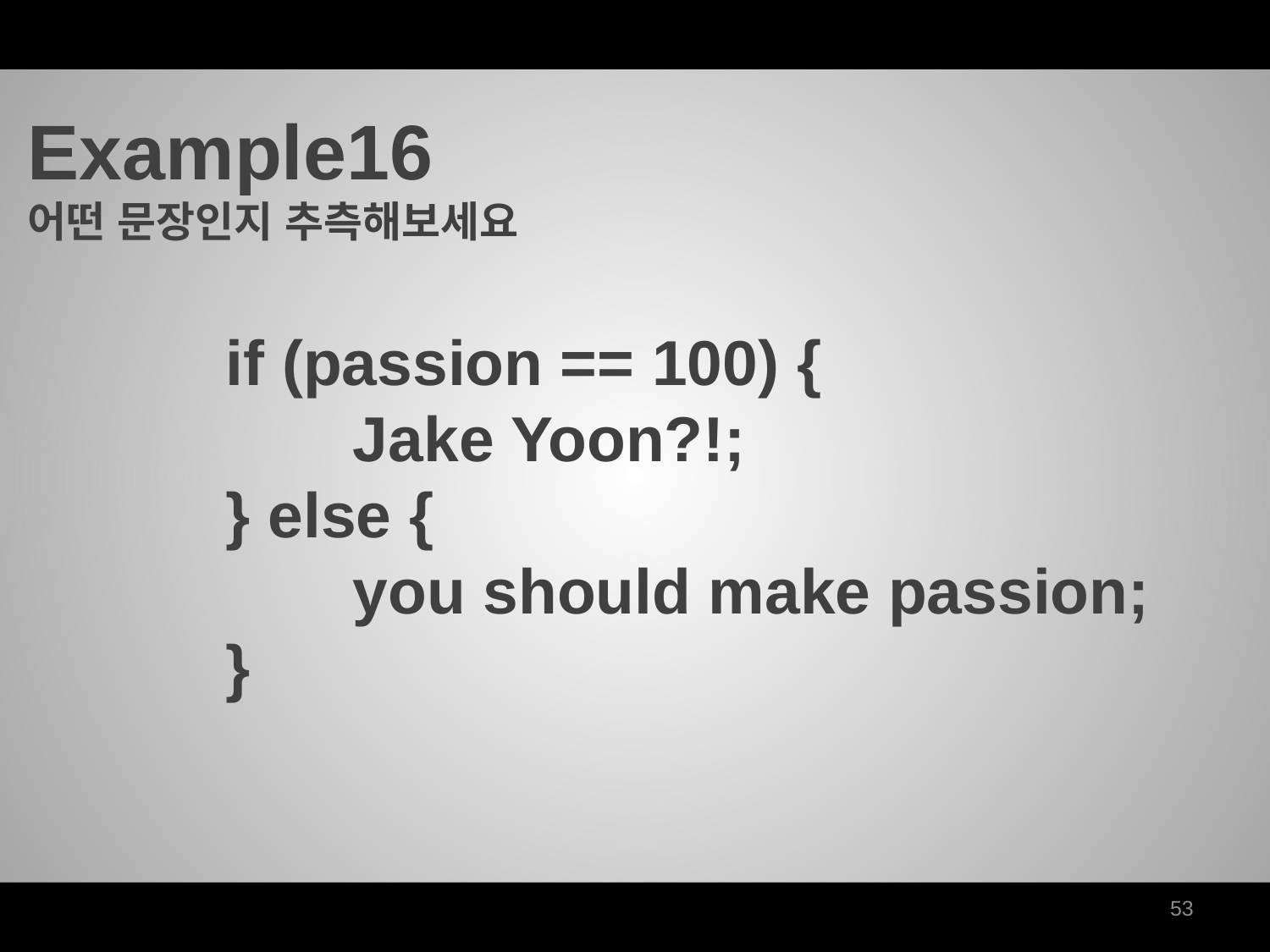

Example16
어떤 문장인지 추측해보세요
if (passion == 100) {
	Jake Yoon?!;
} else {
	you should make passion;
}
53